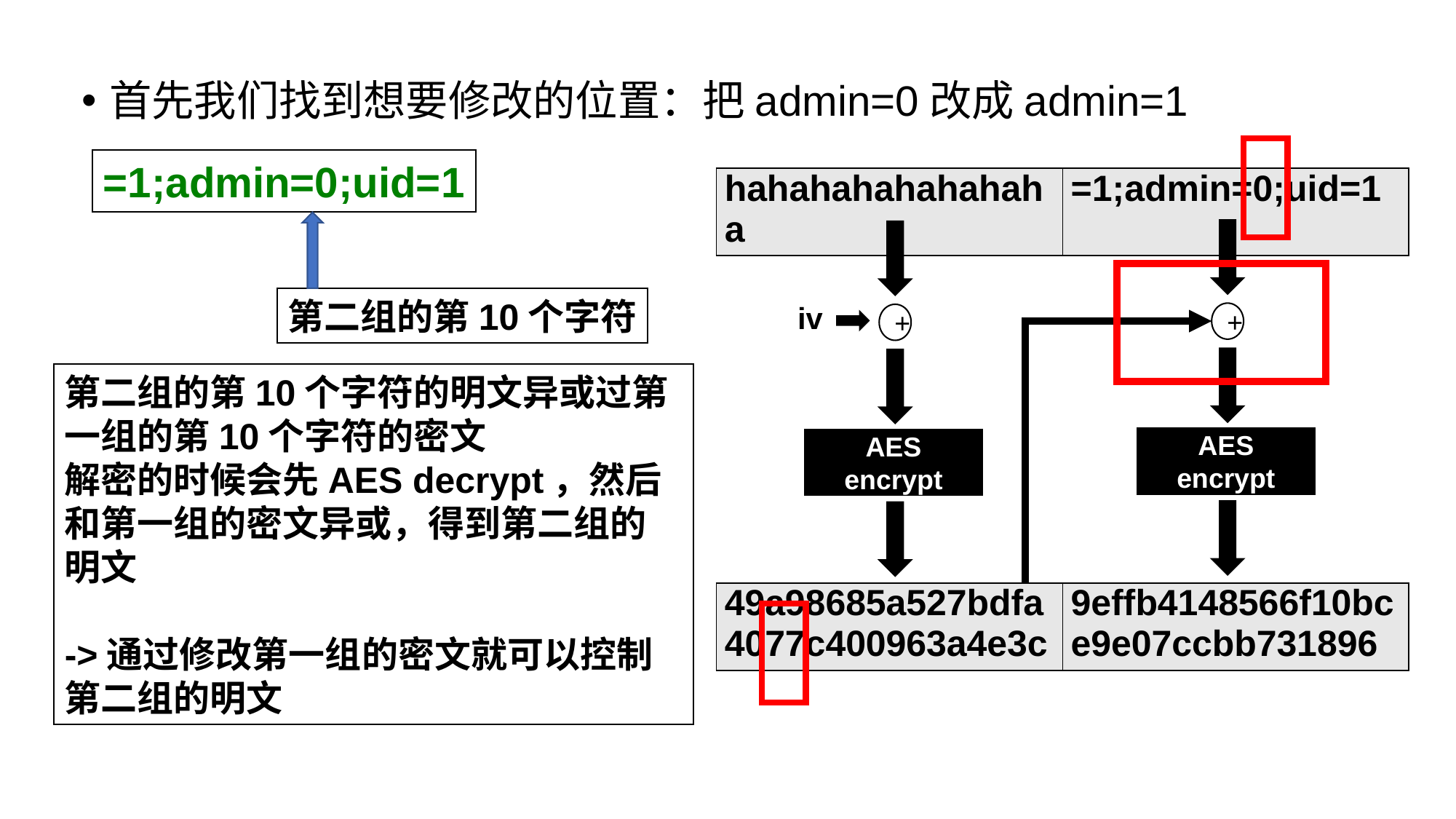

首先我们找到想要修改的位置：把admin=0改成admin=1

=1;admin=0;uid=1
| hahahahahahahaha | =1;admin=0;uid=1 |
| --- | --- |

第二组的第10个字符
iv
+
+

第二组的第10个字符的明文异或过第一组的第10个字符的密文
解密的时候会先AES decrypt，然后和第一组的密文异或，得到第二组的明文

->通过修改第一组的密文就可以控制第二组的明文
AES encrypt
AES encrypt

| 49a98685a527bdfa4077c400963a4e3c | 9effb4148566f10bce9e07ccbb731896 |
| --- | --- |